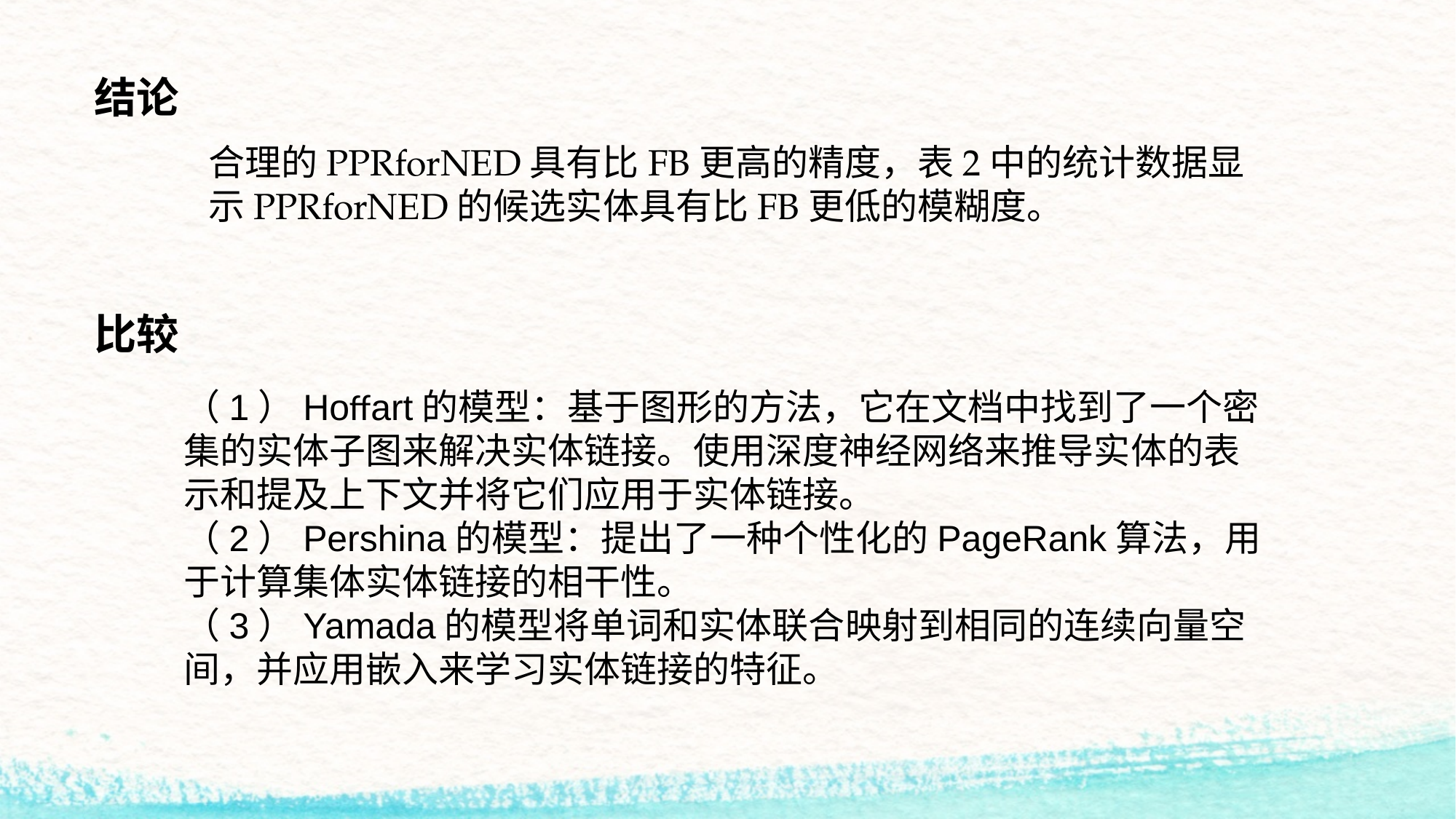

结论
合理的PPRforNED具有比FB更高的精度，表2中的统计数据显示PPRforNED的候选实体具有比FB更低的模糊度。
比较
（1）Hoffart的模型：基于图形的方法，它在文档中找到了一个密集的实体子图来解决实体链接。使用深度神经网络来推导实体的表示和提及上下文并将它们应用于实体链接。
（2）Pershina的模型：提出了一种个性化的PageRank算法，用于计算集体实体链接的相干性。
（3）Yamada的模型将单词和实体联合映射到相同的连续向量空间，并应用嵌入来学习实体链接的特征。